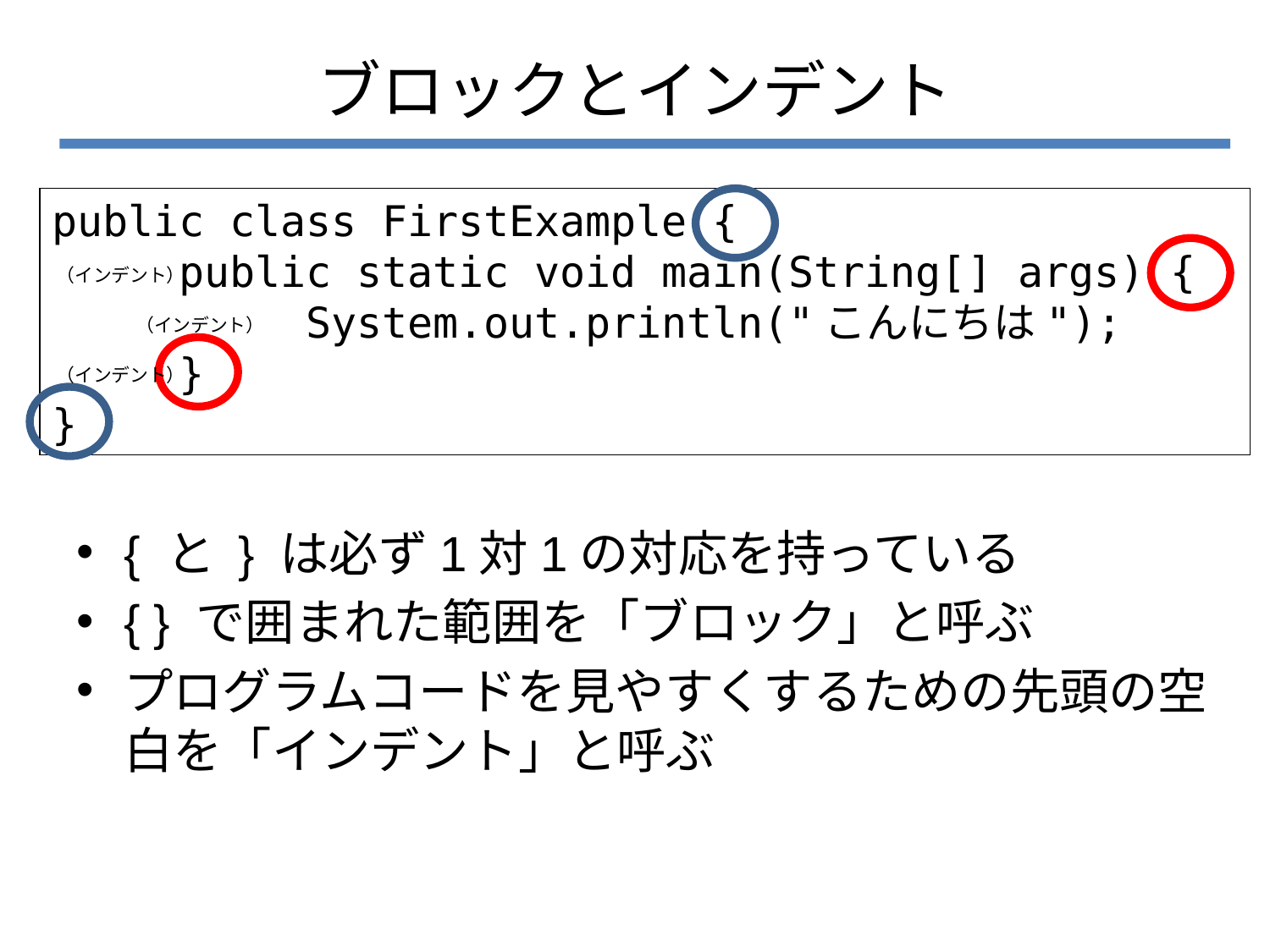

# ブロックとインデント
public class FirstExample {
	public static void main(String[] args) {
		System.out.println("こんにちは");
	}
}

（インデント）
（インデント）

（インデント）

{ と } は必ず1対1の対応を持っている
{ } で囲まれた範囲を「ブロック」と呼ぶ
プログラムコードを見やすくするための先頭の空白を「インデント」と呼ぶ